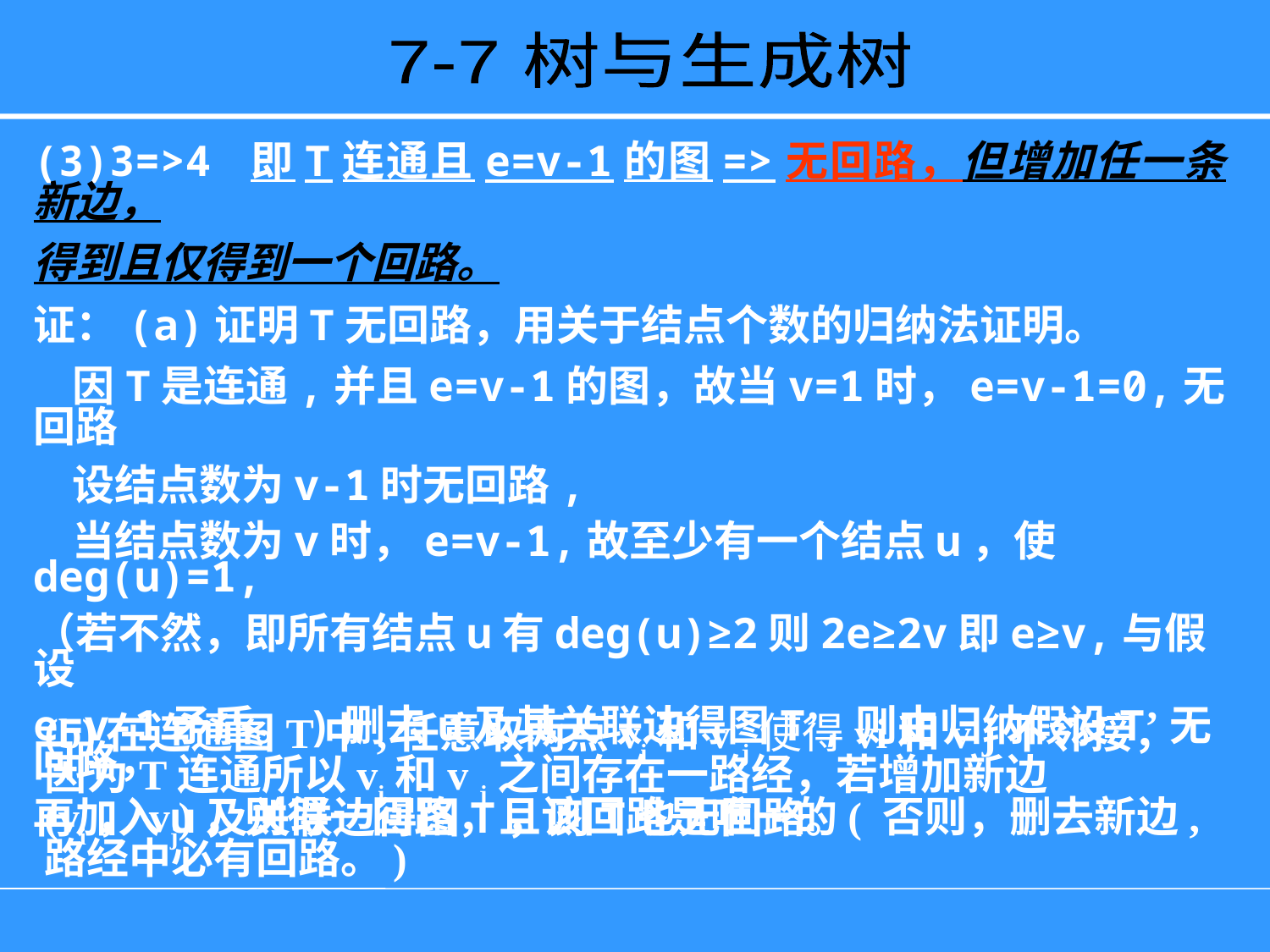

7-7 树与生成树

(3)3=>4 即T连通且e=v-1的图=>无回路，但增加任一条新边，
得到且仅得到一个回路。
证：(a)证明T无回路，用关于结点个数的归纳法证明。
   因T是连通,并且e=v-1的图，故当v=1时，e=v-1=0,无回路
   设结点数为v-1时无回路,
   当结点数为v时，e=v-1,故至少有一个结点u，使deg(u)=1,
（若不然，即所有结点u有deg(u)≥2则2e≥2v即e≥v,与假设
e=v-1矛盾。)删去u及其关联边得图T’,则由归纳假设T’无回路，
再加入u及关联边得图T，则T也无回路。

(b)在连通图T中,任意取两点vi和v j使得vi和v j不邻接，因为T连通所以vi和v j之间存在一路经，若增加新边 (vi，vj)，则得一回路，且该回路是唯一的( 否则，删去新边,路经中必有回路。)